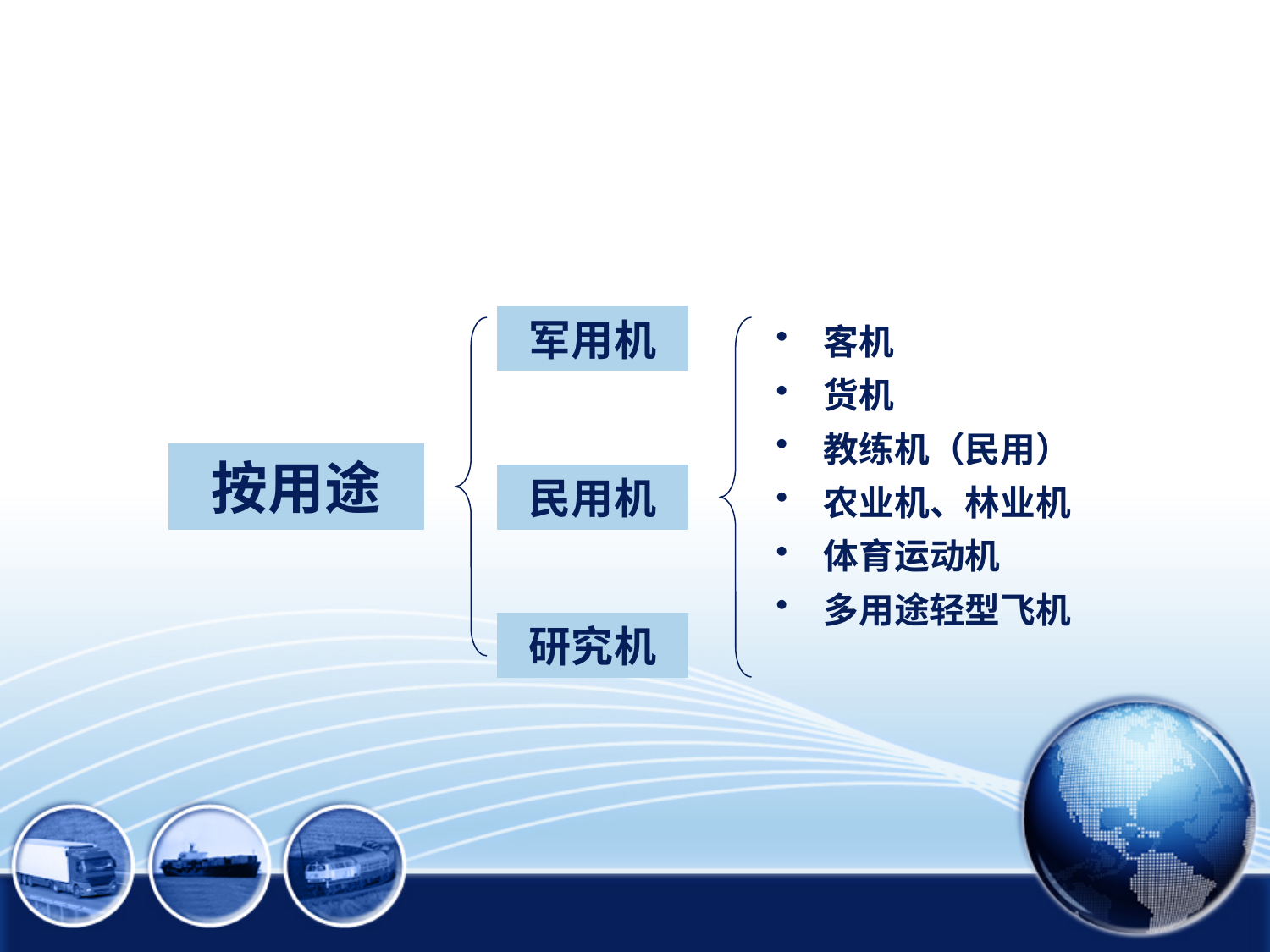

#

客机
货机
教练机（民用）
农业机、林业机
体育运动机
多用途轻型飞机
军用机

按用途
民用机
研究机